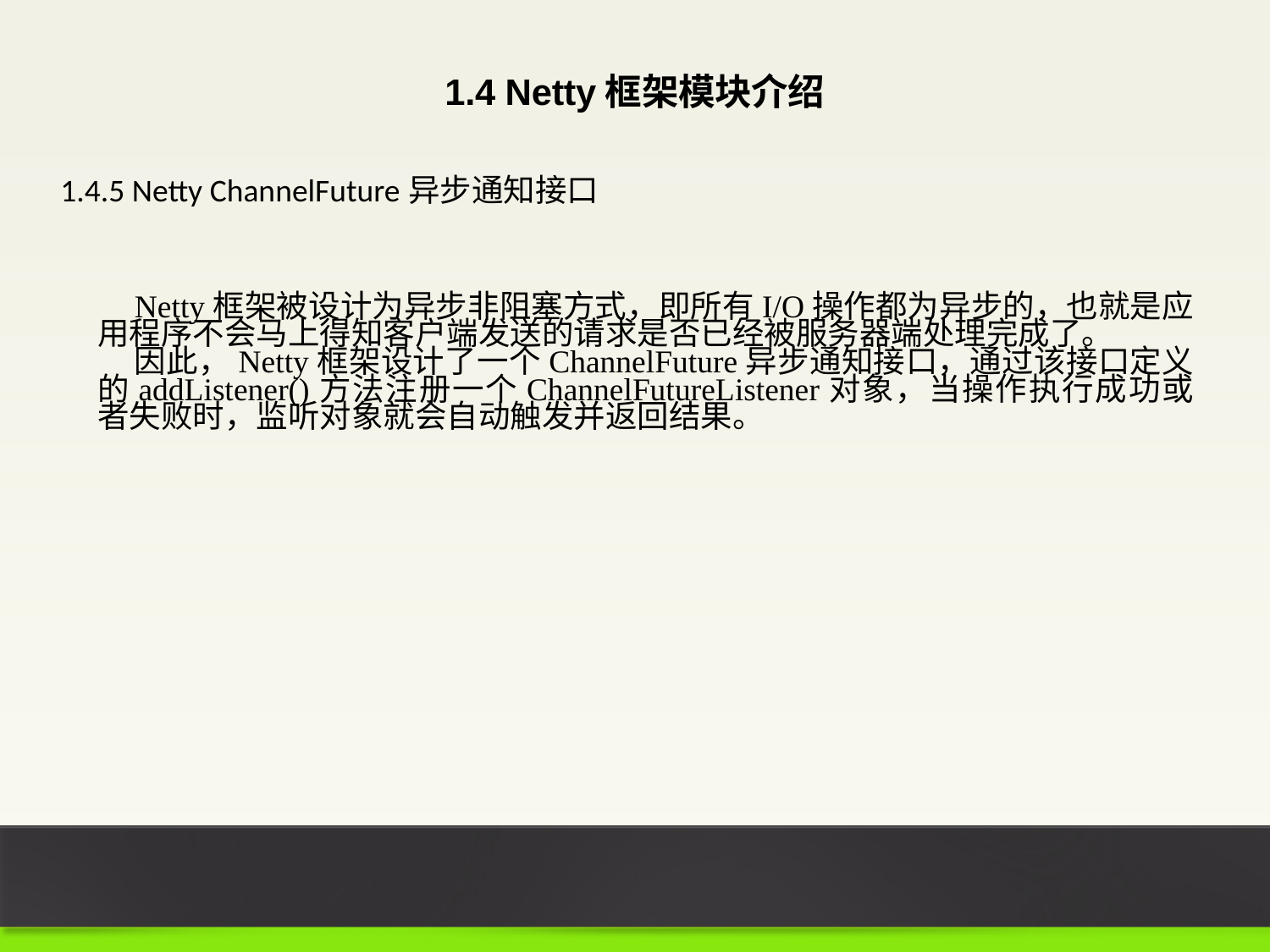

1.4 Netty框架模块介绍
1.4.5 Netty ChannelFuture异步通知接口
Netty框架被设计为异步非阻塞方式，即所有I/O操作都为异步的，也就是应用程序不会马上得知客户端发送的请求是否已经被服务器端处理完成了。
因此，Netty框架设计了一个ChannelFuture异步通知接口，通过该接口定义的addListener()方法注册一个ChannelFutureListener对象，当操作执行成功或者失败时，监听对象就会自动触发并返回结果。